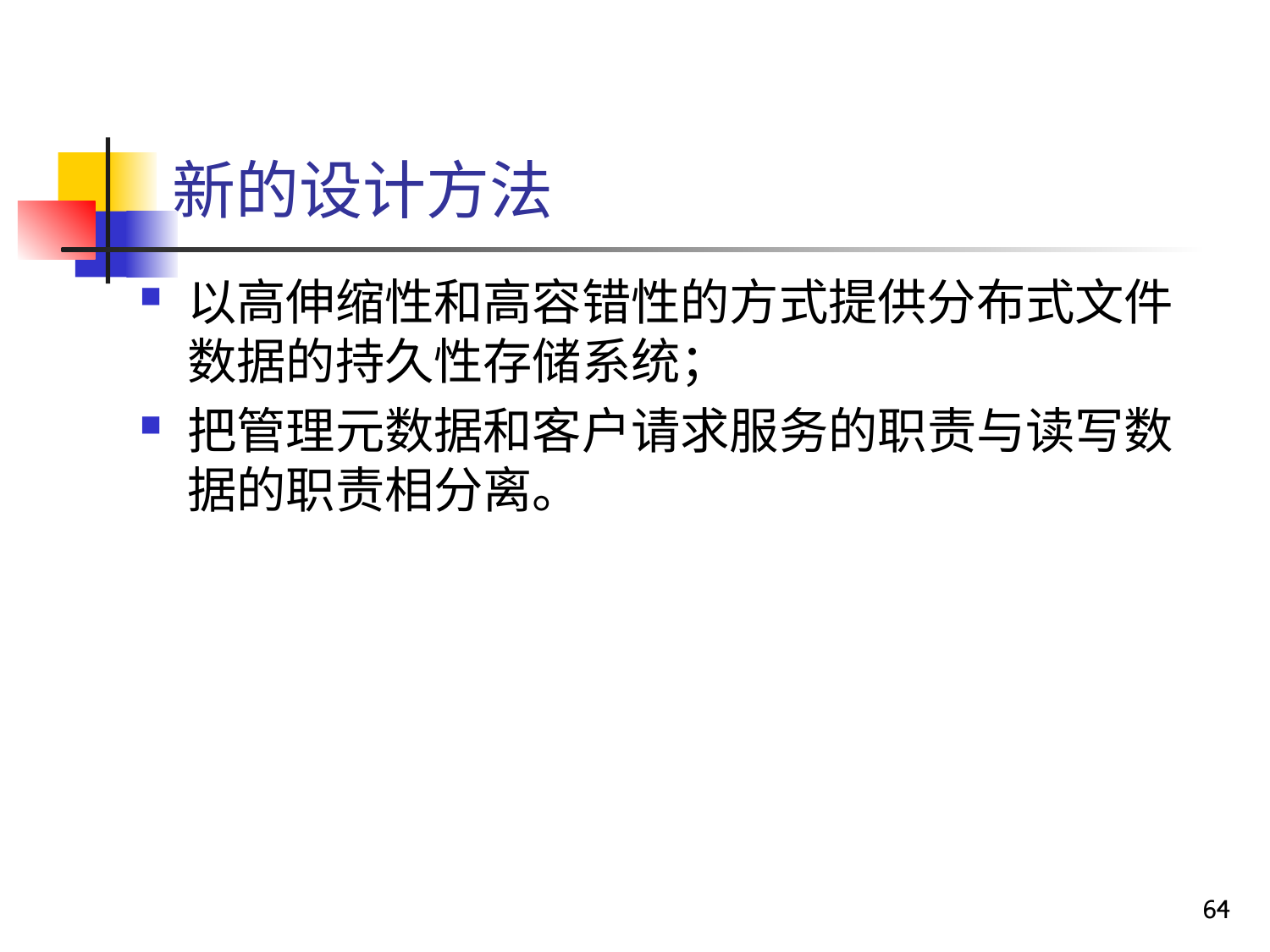

新的设计方法
以高伸缩性和高容错性的方式提供分布式文件数据的持久性存储系统；
把管理元数据和客户请求服务的职责与读写数据的职责相分离。

64